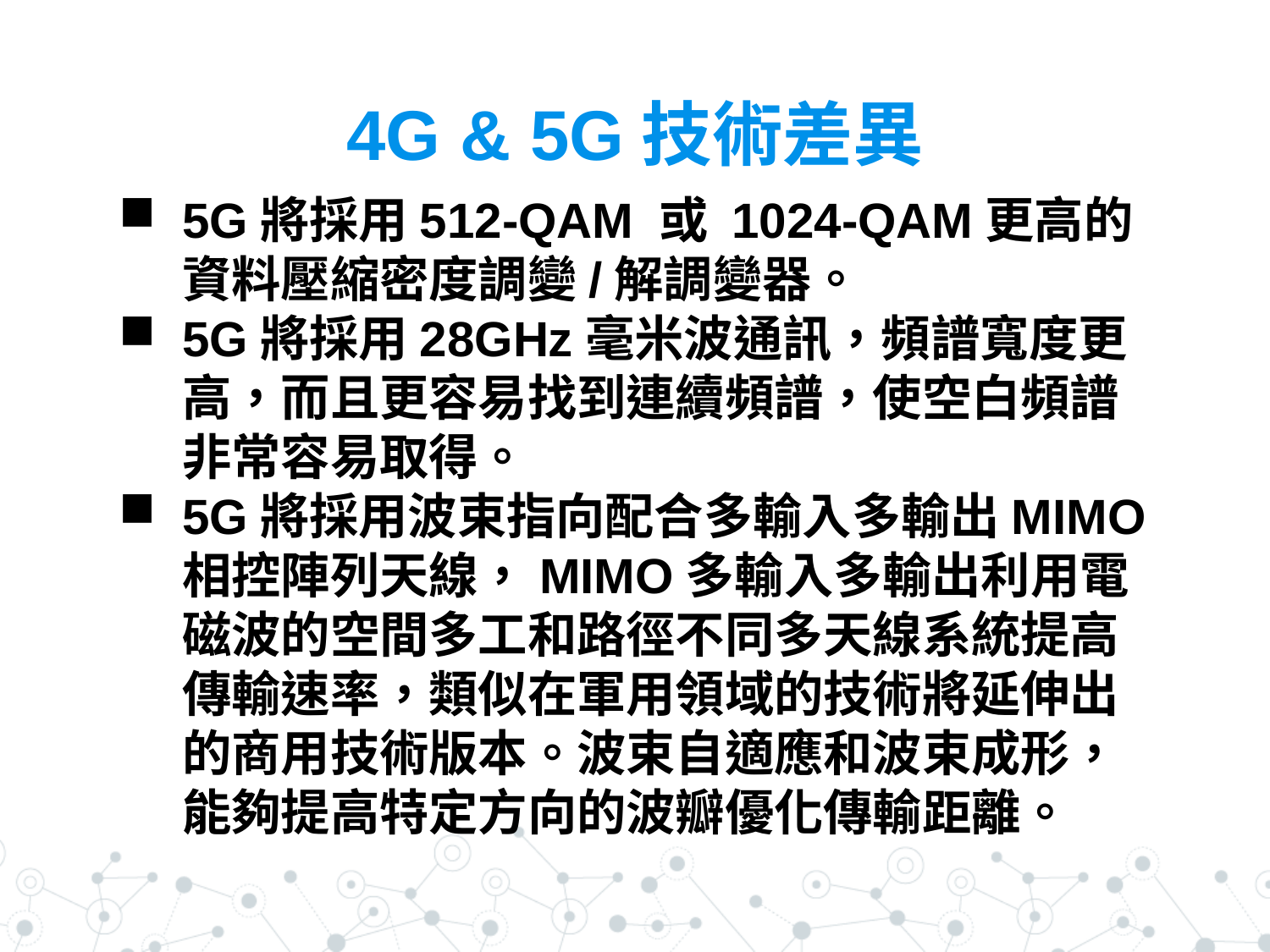

# 4G & 5G技術差異
5G將採用512-QAM 或 1024-QAM更高的資料壓縮密度調變/解調變器。
5G將採用28GHz毫米波通訊，頻譜寬度更高，而且更容易找到連續頻譜，使空白頻譜非常容易取得。
5G將採用波束指向配合多輸入多輸出MIMO相控陣列天線，MIMO多輸入多輸出利用電磁波的空間多工和路徑不同多天線系統提高傳輸速率，類似在軍用領域的技術將延伸出的商用技術版本。波束自適應和波束成形，能夠提高特定方向的波瓣優化傳輸距離。